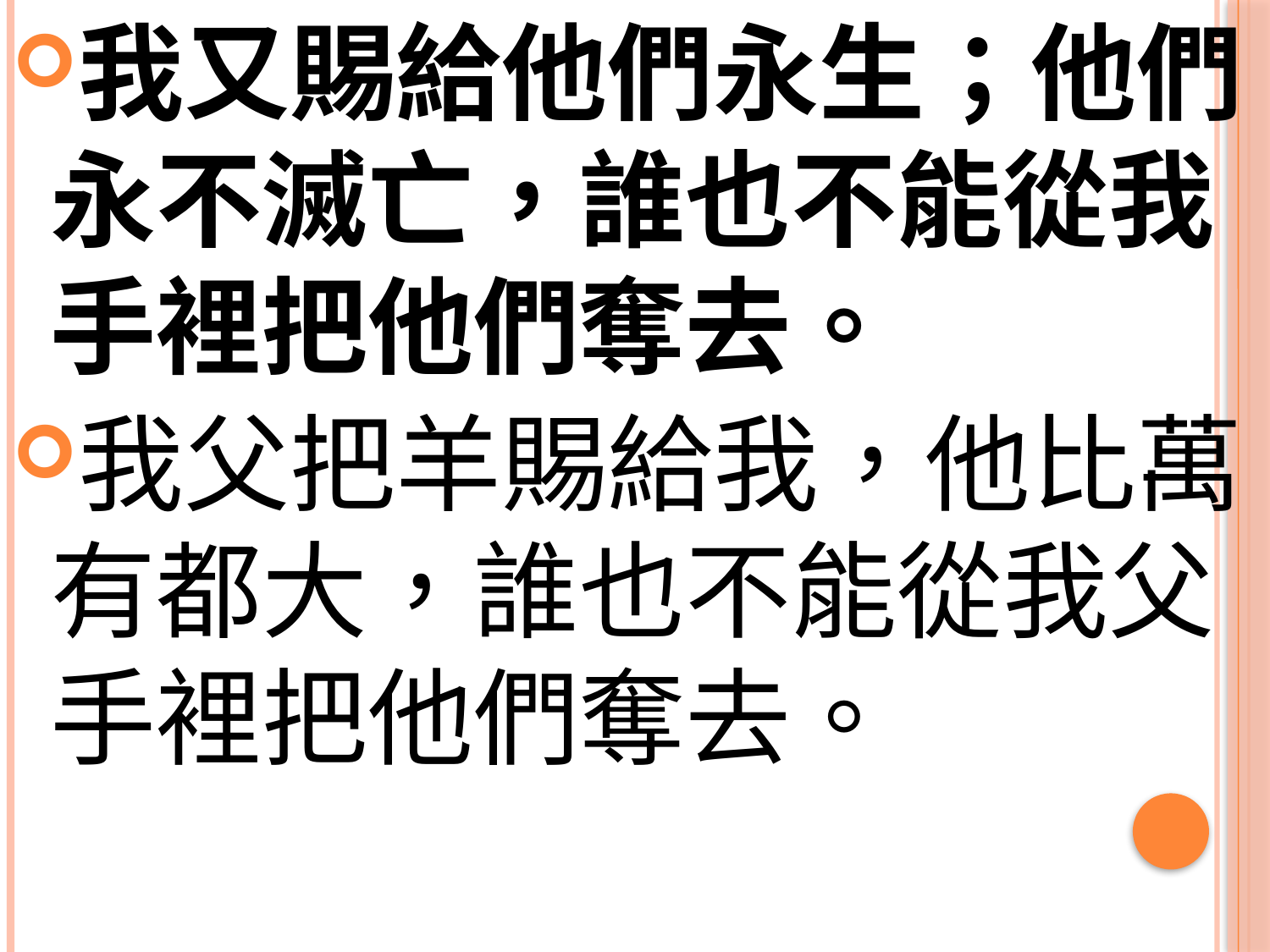

我又賜給他們永生；他們永不滅亡，誰也不能從我手裡把他們奪去。
我父把羊賜給我，他比萬有都大，誰也不能從我父手裡把他們奪去。